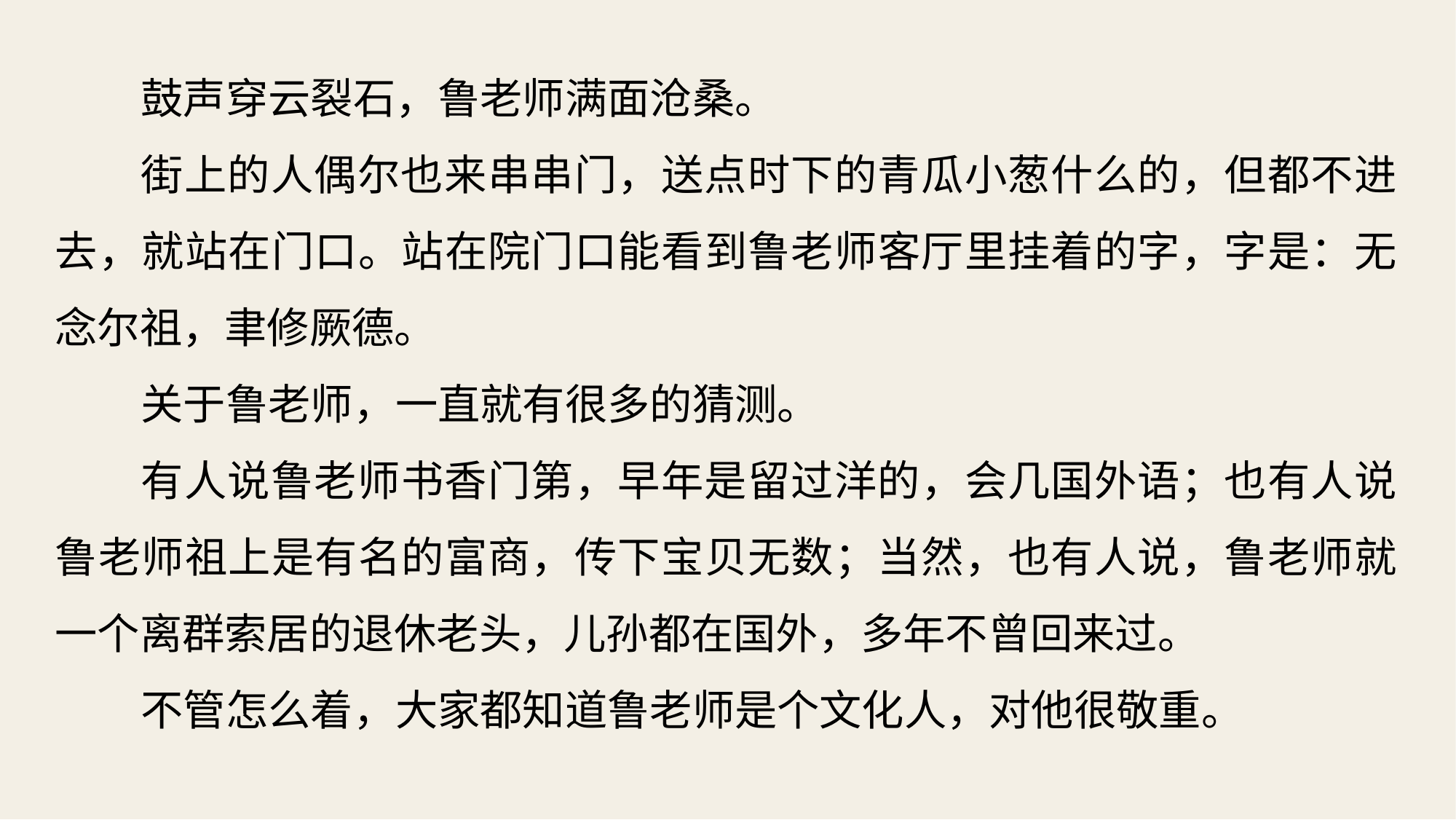

鼓声穿云裂石，鲁老师满面沧桑。
街上的人偶尔也来串串门，送点时下的青瓜小葱什么的，但都不进去，就站在门口。站在院门口能看到鲁老师客厅里挂着的字，字是：无念尔祖，聿修厥德。
关于鲁老师，一直就有很多的猜测。
有人说鲁老师书香门第，早年是留过洋的，会几国外语；也有人说鲁老师祖上是有名的富商，传下宝贝无数；当然，也有人说，鲁老师就一个离群索居的退休老头，儿孙都在国外，多年不曾回来过。
不管怎么着，大家都知道鲁老师是个文化人，对他很敬重。